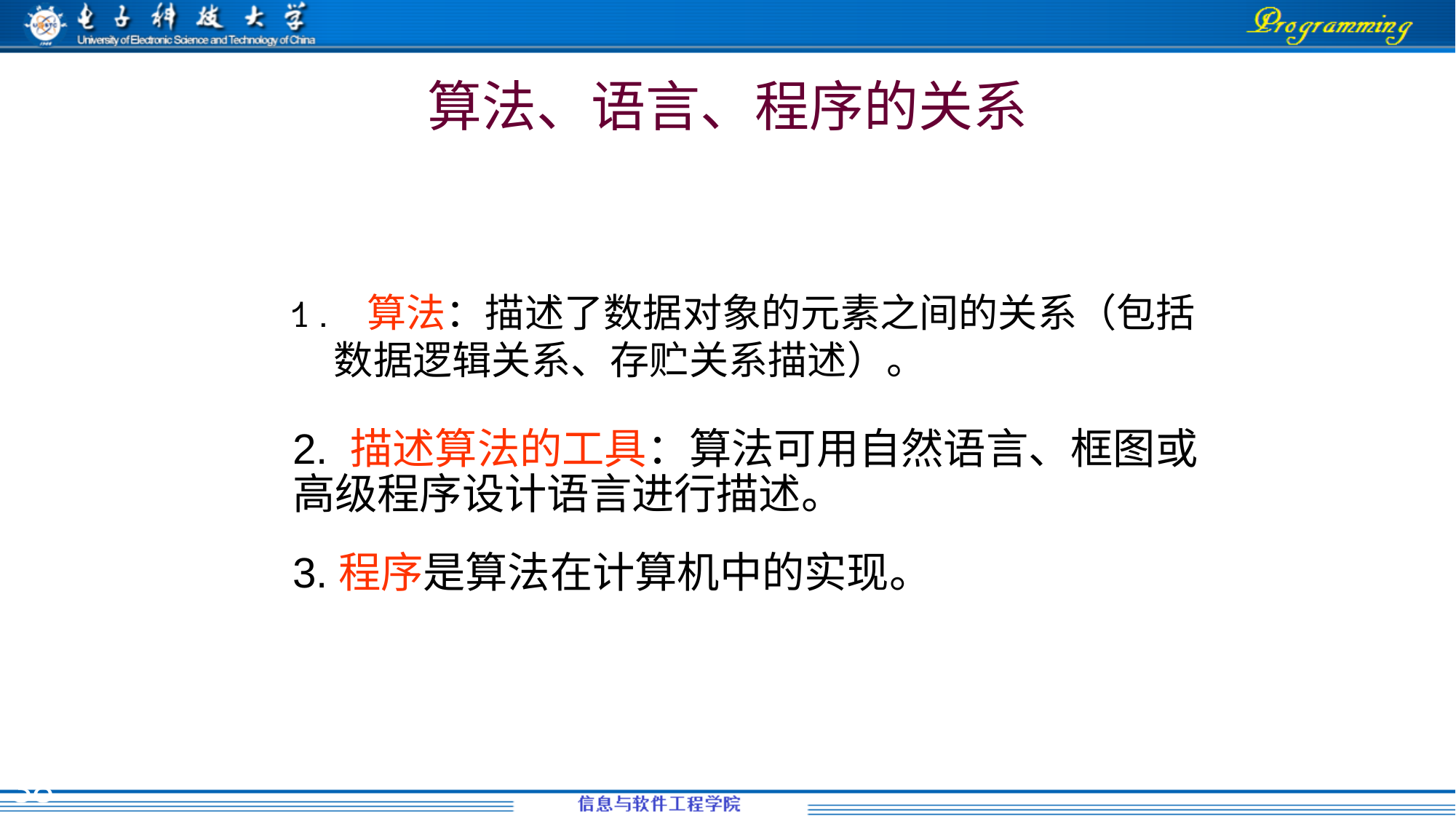

# 算法、语言、程序的关系
1. 算法：描述了数据对象的元素之间的关系（包括数据逻辑关系、存贮关系描述）。
2. 描述算法的工具：算法可用自然语言、框图或高级程序设计语言进行描述。
3.程序是算法在计算机中的实现。
38